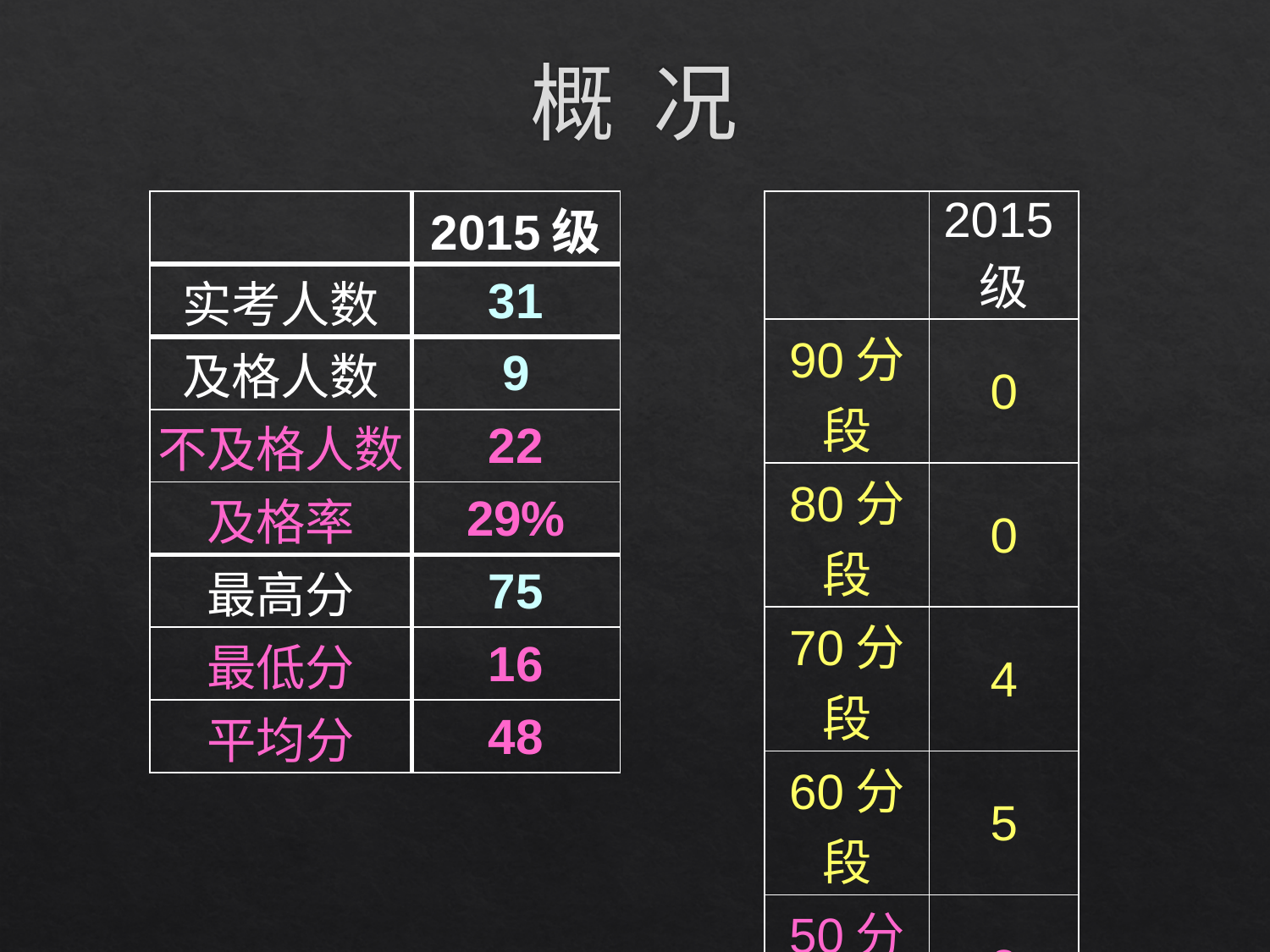

# 概  况
|  | 2015级 |
| --- | --- |
| 实考人数 | 31 |
| 及格人数 | 9 |
| 不及格人数 | 22 |
| 及格率 | 29% |
| 最高分 | 75 |
| 最低分 | 16 |
| 平均分 | 48 |
|  | 2015级 |
| --- | --- |
| 90分段 | 0 |
| 80分段 | 0 |
| 70分段 | 4 |
| 60分段 | 5 |
| 50分段 | 8 |
| 40分段 | 2 |
| 30分段 | 6 |
| 20分段 | 5 |
| 10分段 | 1 |